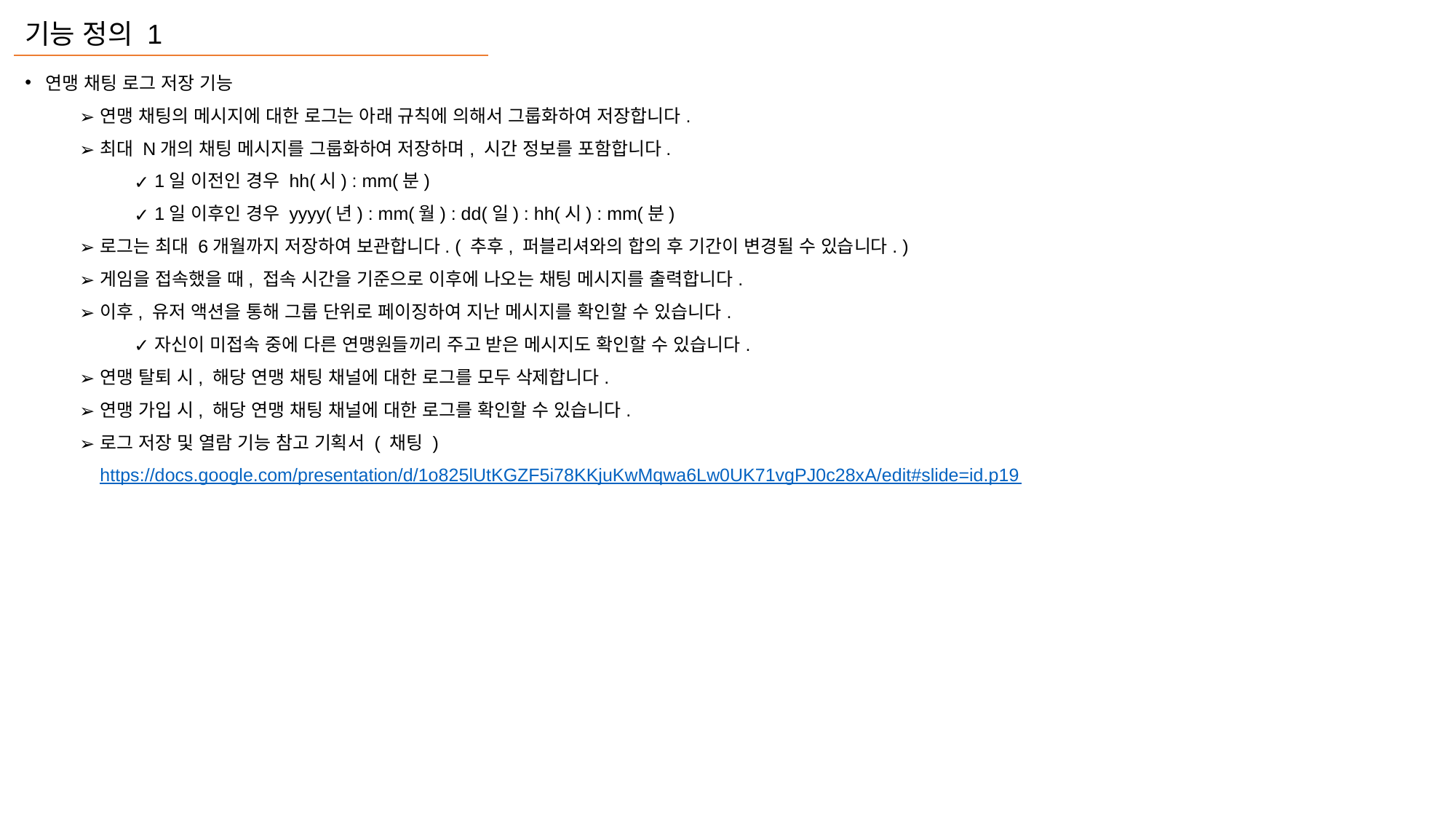

기능 정의 1
연맹 채팅 로그 저장 기능
연맹 채팅의 메시지에 대한 로그는 아래 규칙에 의해서 그룹화하여 저장합니다.
최대 N개의 채팅 메시지를 그룹화하여 저장하며, 시간 정보를 포함합니다.
1일 이전인 경우 hh(시) : mm(분)
1일 이후인 경우 yyyy(년) : mm(월) : dd(일) : hh(시) : mm(분)
로그는 최대 6개월까지 저장하여 보관합니다. ( 추후, 퍼블리셔와의 합의 후 기간이 변경될 수 있습니다. )
게임을 접속했을 때, 접속 시간을 기준으로 이후에 나오는 채팅 메시지를 출력합니다.
이후, 유저 액션을 통해 그룹 단위로 페이징하여 지난 메시지를 확인할 수 있습니다.
자신이 미접속 중에 다른 연맹원들끼리 주고 받은 메시지도 확인할 수 있습니다.
연맹 탈퇴 시, 해당 연맹 채팅 채널에 대한 로그를 모두 삭제합니다.
연맹 가입 시, 해당 연맹 채팅 채널에 대한 로그를 확인할 수 있습니다.
로그 저장 및 열람 기능 참고 기획서 ( 채팅 )
https://docs.google.com/presentation/d/1o825lUtKGZF5i78KKjuKwMqwa6Lw0UK71vgPJ0c28xA/edit#slide=id.p19